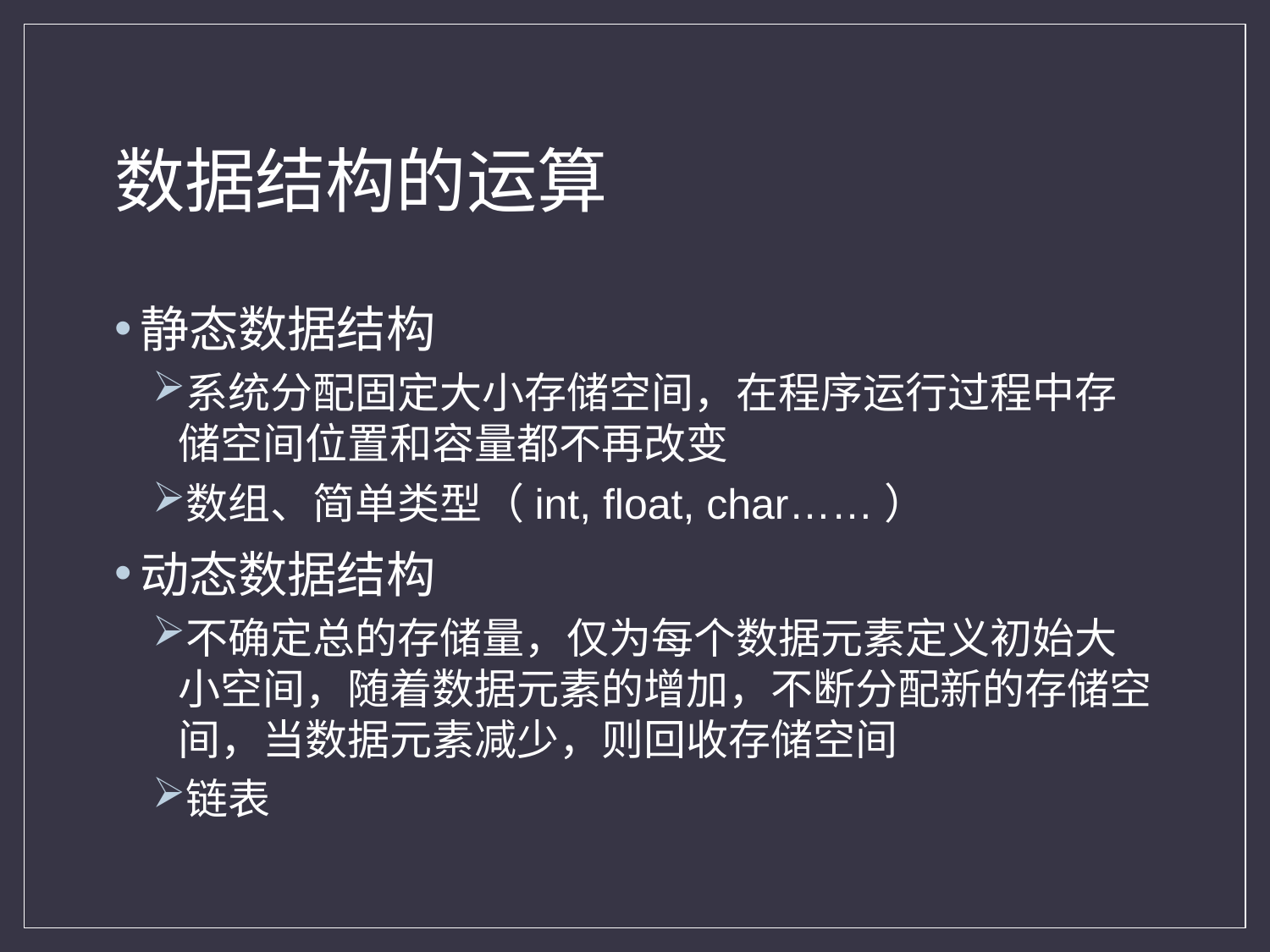

# 数据结构的运算
静态数据结构
系统分配固定大小存储空间，在程序运行过程中存储空间位置和容量都不再改变
数组、简单类型（int, float, char……）
动态数据结构
不确定总的存储量，仅为每个数据元素定义初始大小空间，随着数据元素的增加，不断分配新的存储空间，当数据元素减少，则回收存储空间
链表